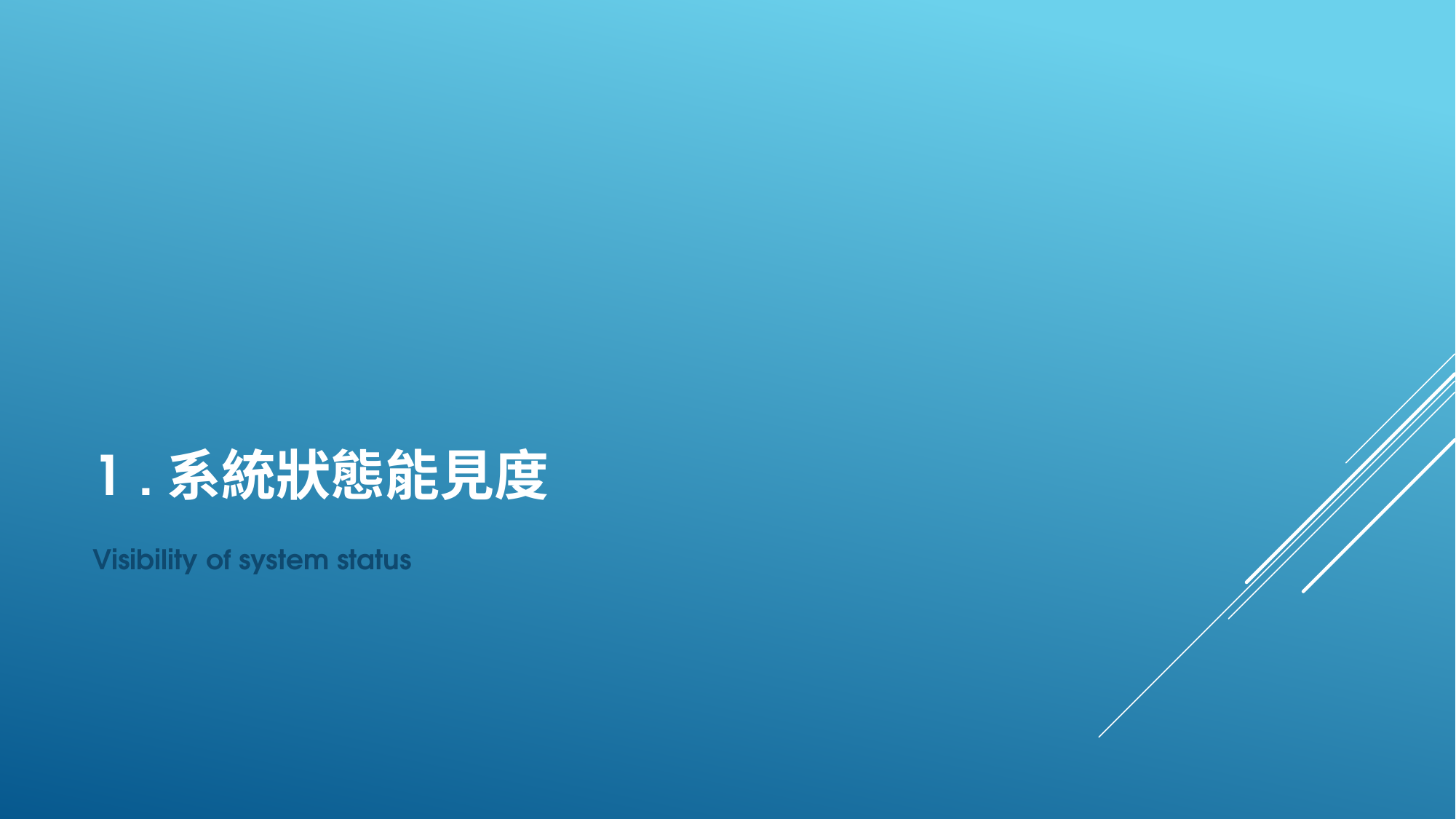

# 1 .系統狀態能見度
Visibility of system status